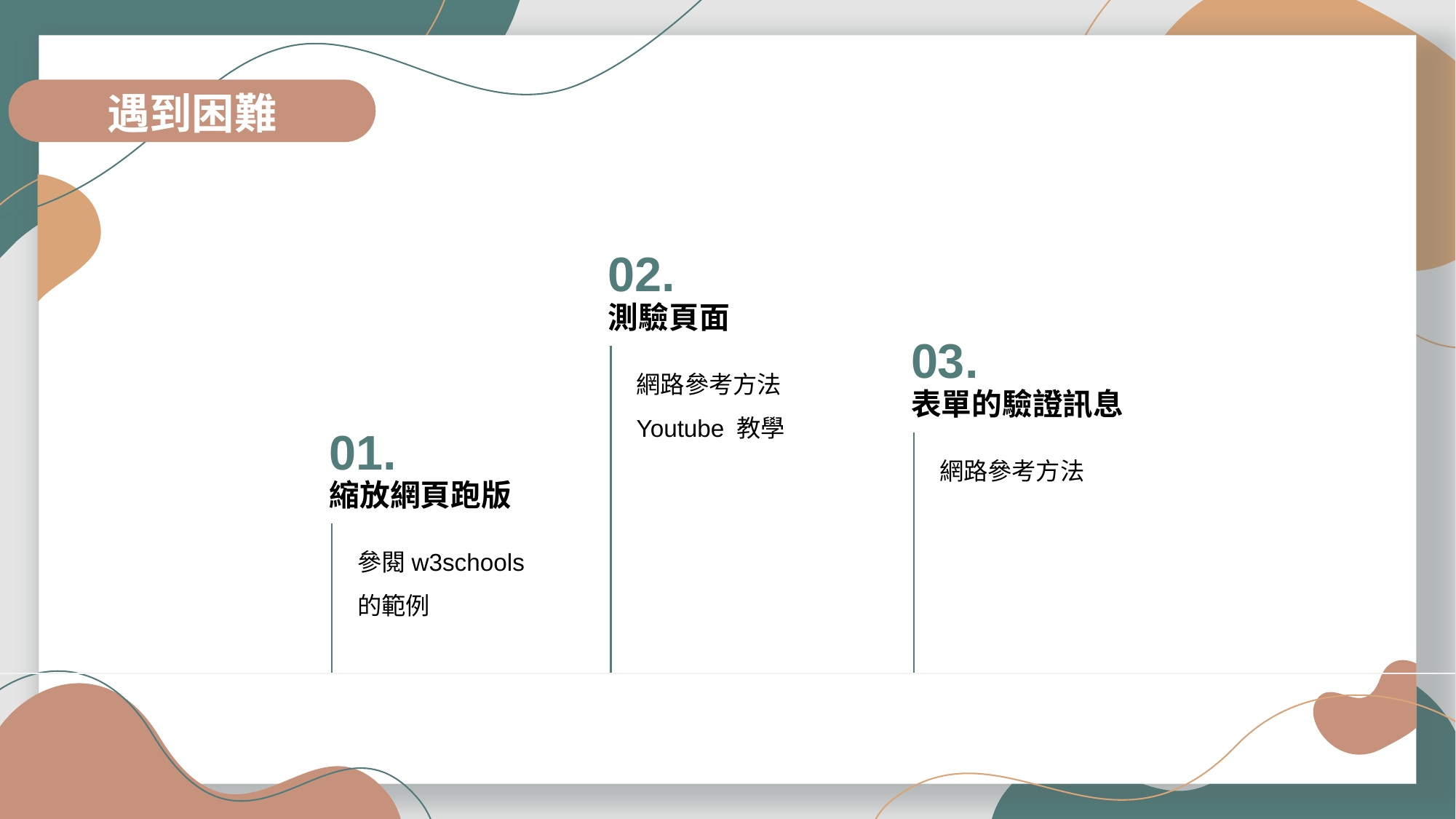

遇到困難
02.
測驗頁面
網路參考方法
Youtube 教學
03.
表單的驗證訊息
網路參考方法
01.
縮放網頁跑版
參閱w3schools的範例